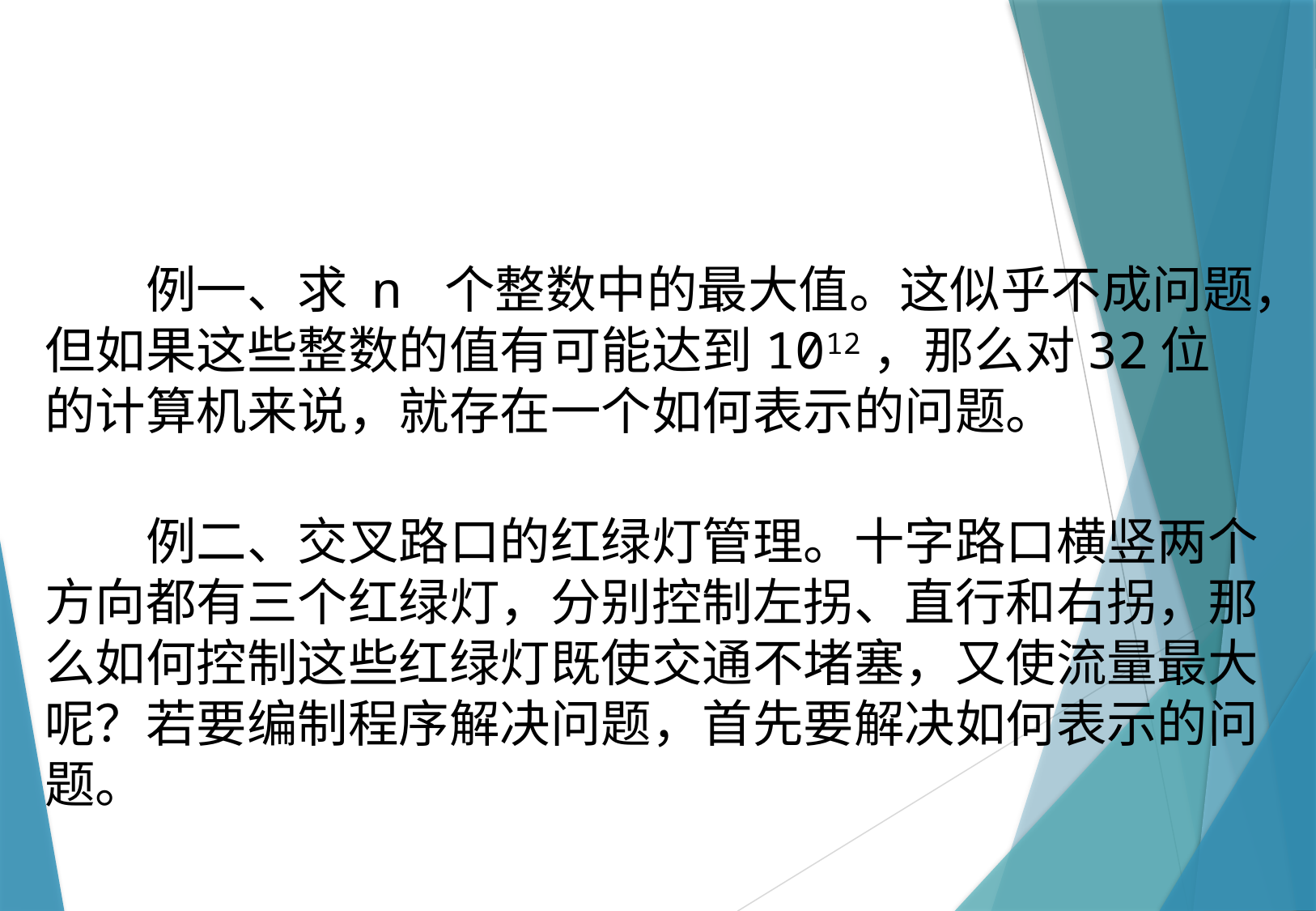

例一、求 n 个整数中的最大值。这似乎不成问题，但如果这些整数的值有可能达到1012，那么对32位的计算机来说，就存在一个如何表示的问题。
　　例二、交叉路口的红绿灯管理。十字路口横竖两个方向都有三个红绿灯，分别控制左拐、直行和右拐，那么如何控制这些红绿灯既使交通不堵塞，又使流量最大呢？若要编制程序解决问题，首先要解决如何表示的问题。